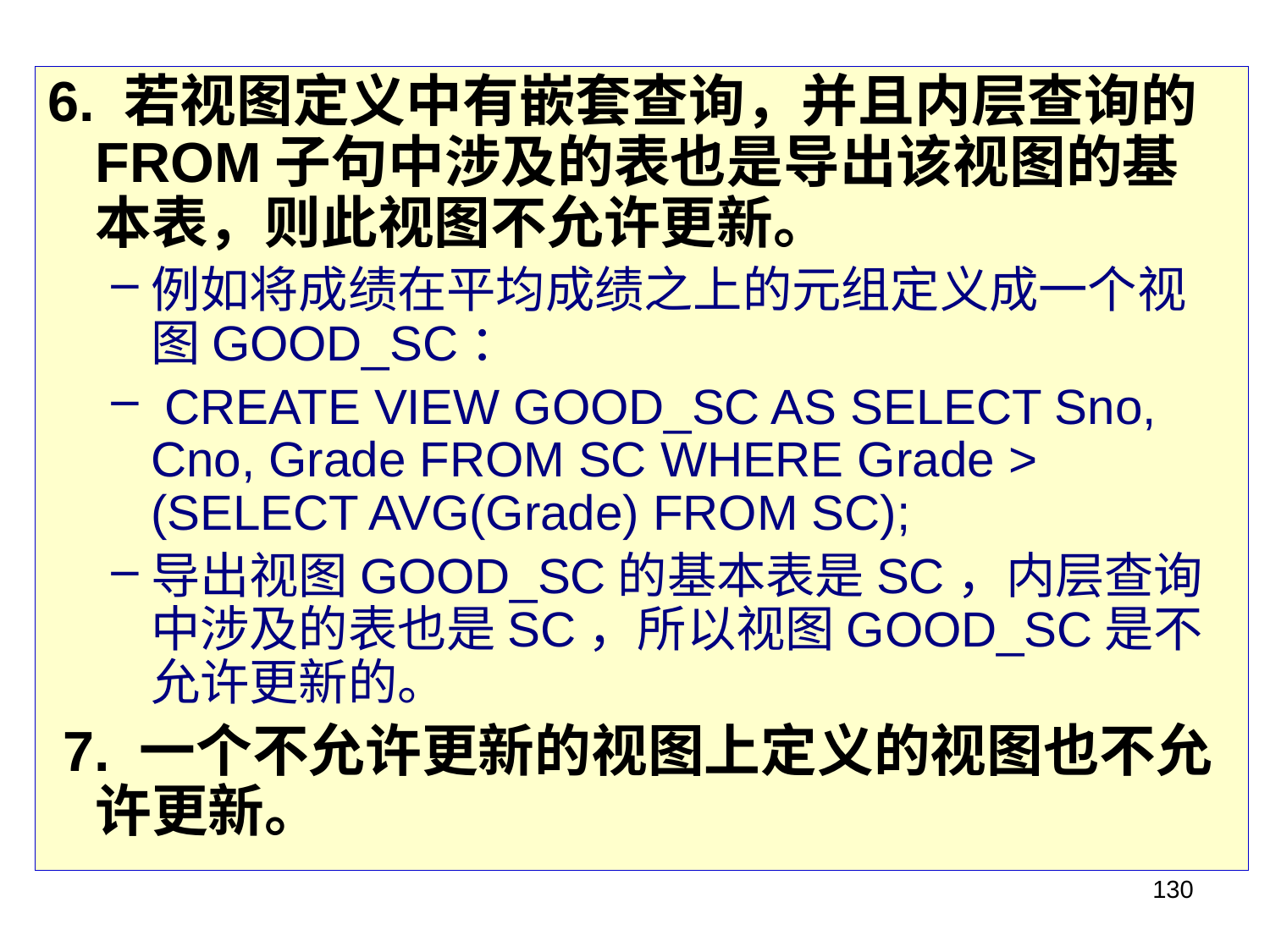

6. 若视图定义中有嵌套查询，并且内层查询的FROM子句中涉及的表也是导出该视图的基本表，则此视图不允许更新。
例如将成绩在平均成绩之上的元组定义成一个视图GOOD_SC：
 CREATE VIEW GOOD_SC AS SELECT Sno, Cno, Grade FROM SC WHERE Grade > (SELECT AVG(Grade) FROM SC);
导出视图GOOD_SC的基本表是SC，内层查询中涉及的表也是SC，所以视图GOOD_SC是不允许更新的。
 7. 一个不允许更新的视图上定义的视图也不允许更新。
130